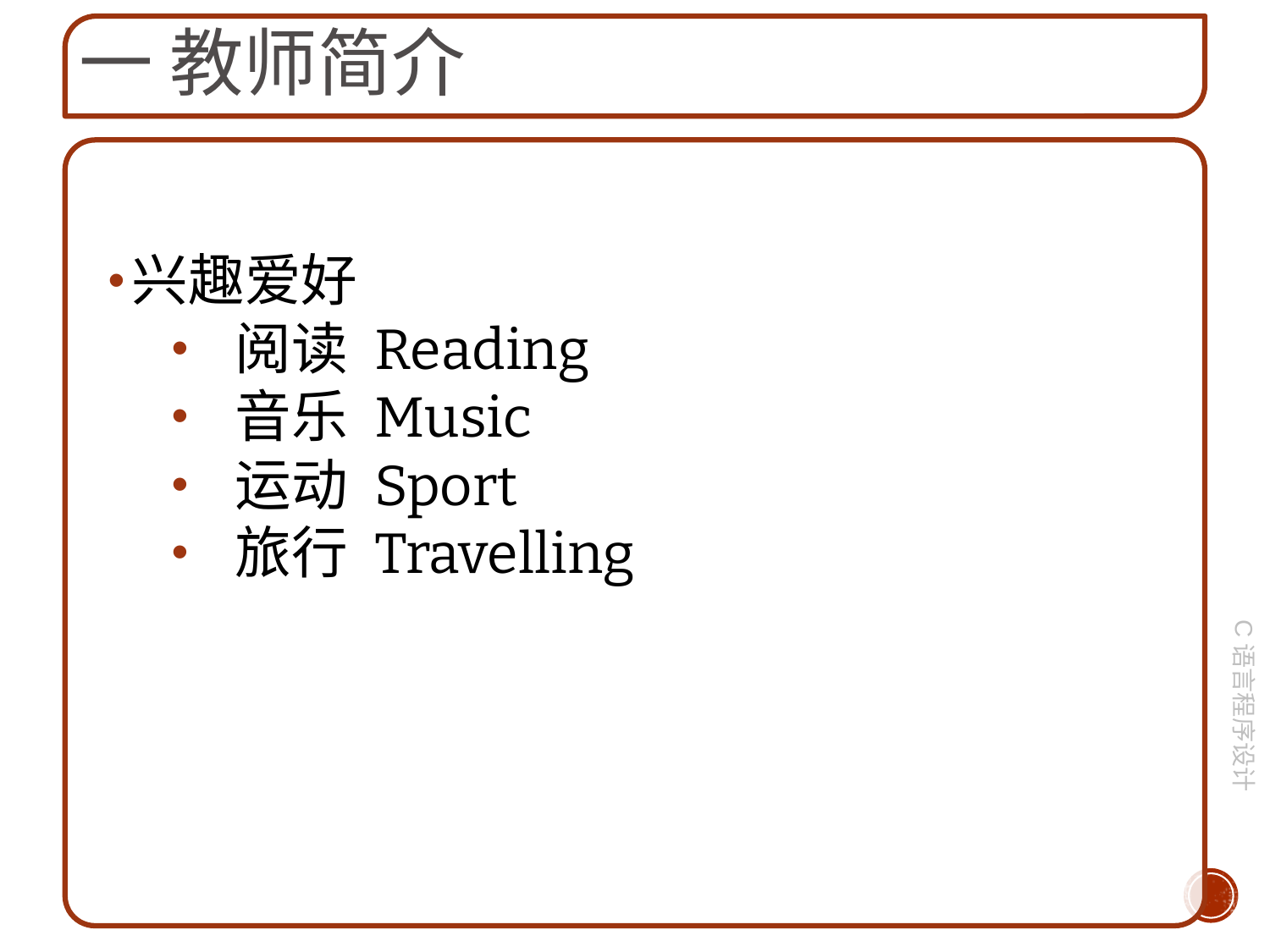

# 一 教师简介
兴趣爱好
阅读 Reading
音乐 Music
运动 Sport
旅行 Travelling